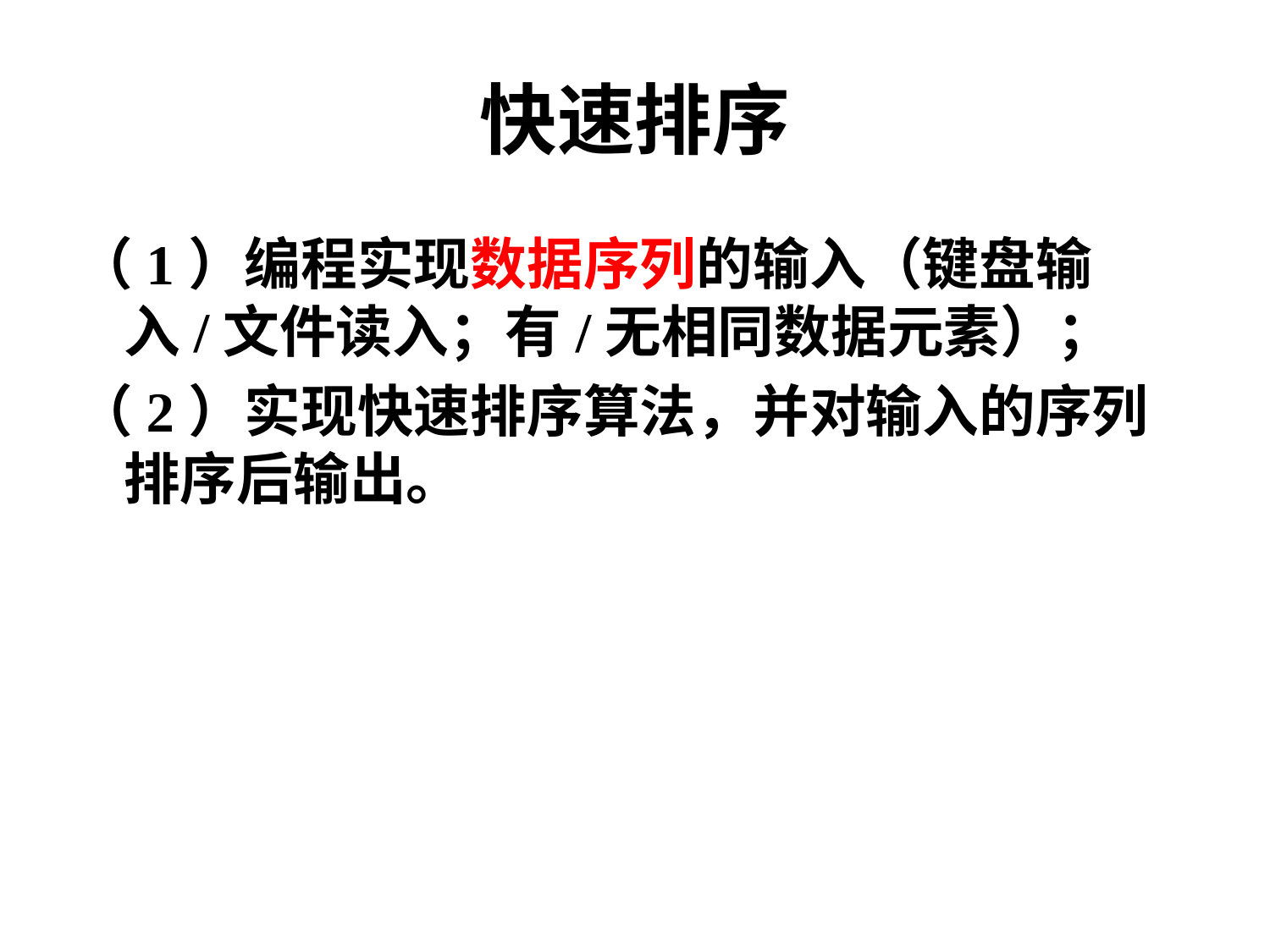

# 快速排序
（1）编程实现数据序列的输入（键盘输入/文件读入；有/无相同数据元素）；
（2）实现快速排序算法，并对输入的序列排序后输出。